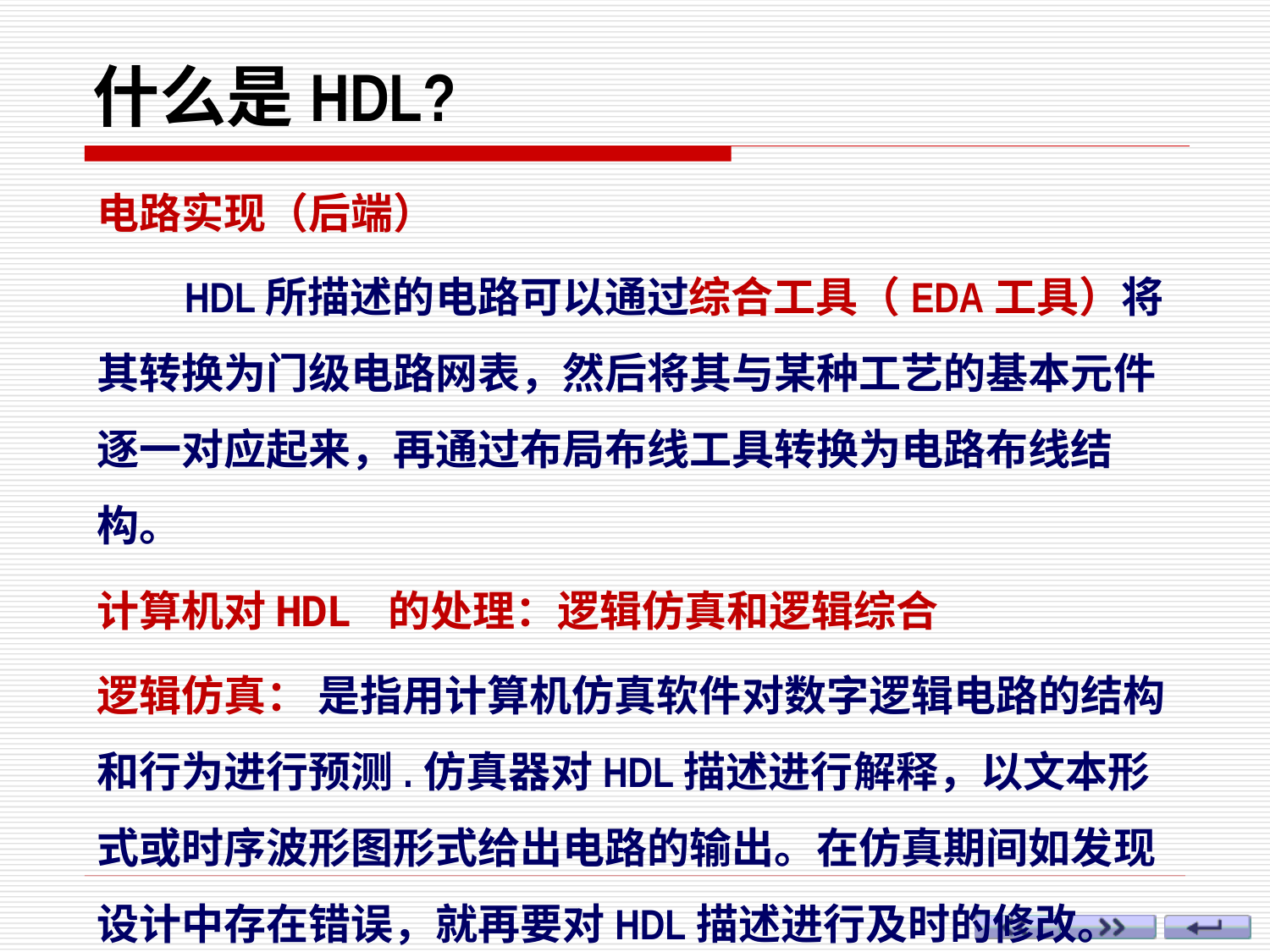

# 什么是HDL?
电路实现（后端）
         HDL所描述的电路可以通过综合工具（EDA工具）将其转换为门级电路网表，然后将其与某种工艺的基本元件逐一对应起来，再通过布局布线工具转换为电路布线结构。
计算机对HDL 的处理：逻辑仿真和逻辑综合
逻辑仿真： 是指用计算机仿真软件对数字逻辑电路的结构和行为进行预测.仿真器对HDL描述进行解释，以文本形式或时序波形图形式给出电路的输出。在仿真期间如发现设计中存在错误，就再要对HDL描述进行及时的修改。